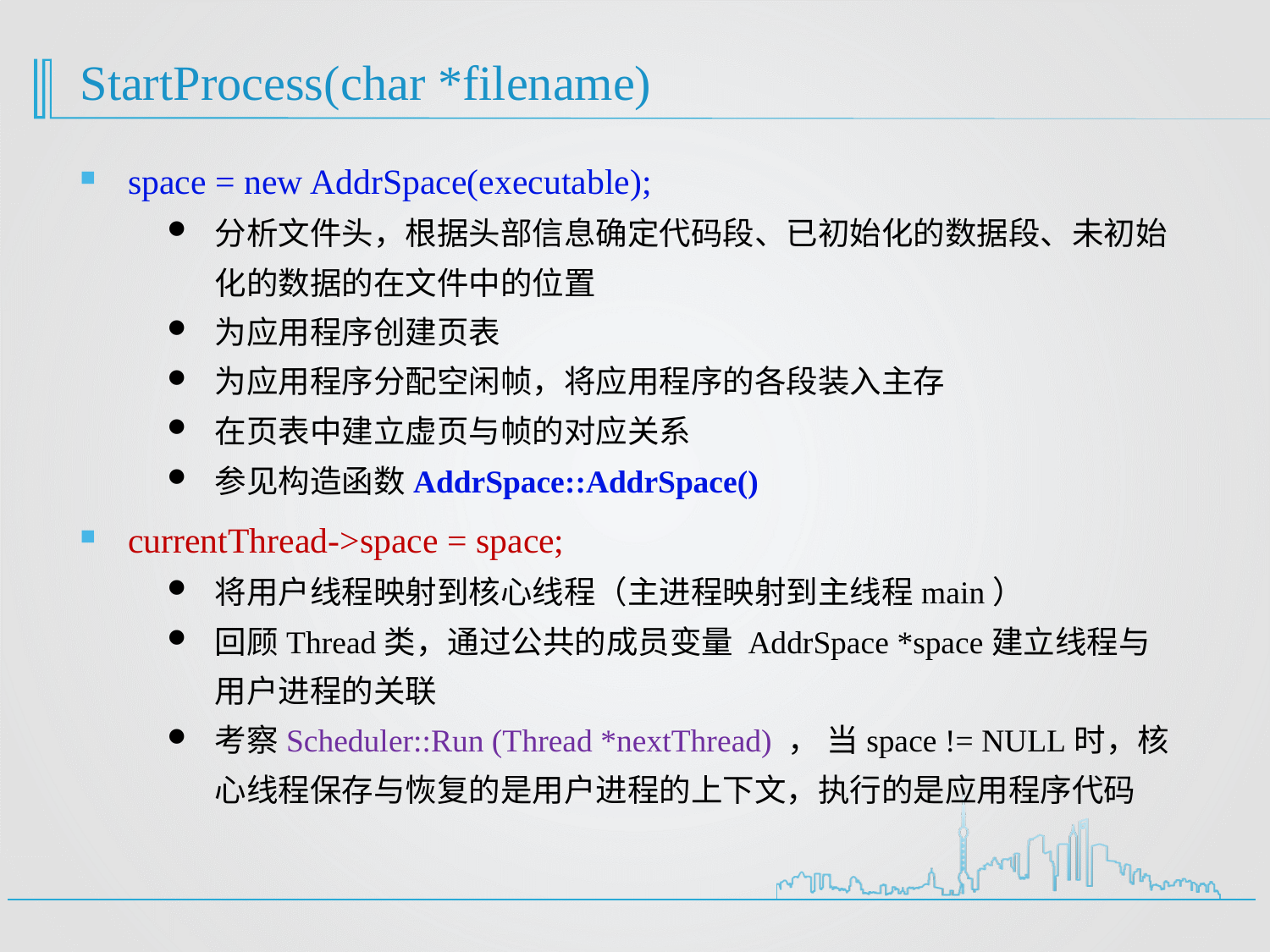

# StartProcess(char *filename)
space = new AddrSpace(executable);
分析文件头，根据头部信息确定代码段、已初始化的数据段、未初始化的数据的在文件中的位置
为应用程序创建页表
为应用程序分配空闲帧，将应用程序的各段装入主存
在页表中建立虚页与帧的对应关系
参见构造函数AddrSpace::AddrSpace()
currentThread->space = space;
将用户线程映射到核心线程（主进程映射到主线程main）
回顾Thread类，通过公共的成员变量 AddrSpace *space建立线程与用户进程的关联
考察Scheduler::Run (Thread *nextThread) ， 当space != NULL时，核心线程保存与恢复的是用户进程的上下文，执行的是应用程序代码